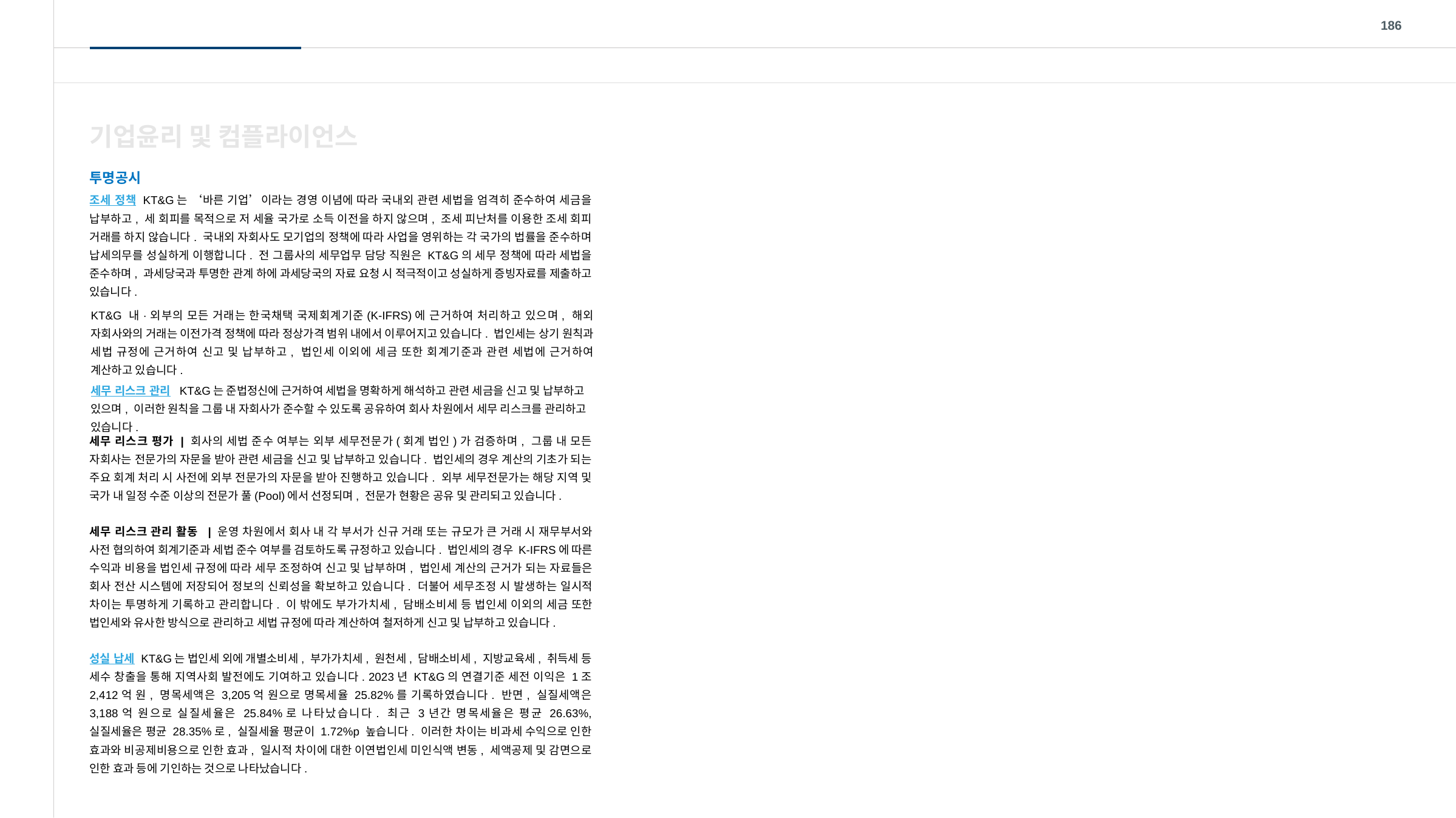

186
기업윤리 및 컴플라이언스
투명공시
조세 정책 KT&G는 ‘바른 기업’이라는 경영 이념에 따라 국내외 관련 세법을 엄격히 준수하여 세금을 납부하고, 세 회피를 목적으로 저 세율 국가로 소득 이전을 하지 않으며, 조세 피난처를 이용한 조세 회피 거래를 하지 않습니다. 국내외 자회사도 모기업의 정책에 따라 사업을 영위하는 각 국가의 법률을 준수하며 납세의무를 성실하게 이행합니다. 전 그룹사의 세무업무 담당 직원은 KT&G의 세무 정책에 따라 세법을 준수하며, 과세당국과 투명한 관계 하에 과세당국의 자료 요청 시 적극적이고 성실하게 증빙자료를 제출하고 있습니다.
KT&G 내·외부의 모든 거래는 한국채택 국제회계기준(K-IFRS)에 근거하여 처리하고 있으며, 해외 자회사와의 거래는 이전가격 정책에 따라 정상가격 범위 내에서 이루어지고 있습니다. 법인세는 상기 원칙과 세법 규정에 근거하여 신고 및 납부하고, 법인세 이외에 세금 또한 회계기준과 관련 세법에 근거하여 계산하고 있습니다.
세무 리스크 관리  KT&G는 준법정신에 근거하여 세법을 명확하게 해석하고 관련 세금을 신고 및 납부하고 있으며, 이러한 원칙을 그룹 내 자회사가 준수할 수 있도록 공유하여 회사 차원에서 세무 리스크를 관리하고 있습니다.
세무 리스크 평가 | 회사의 세법 준수 여부는 외부 세무전문가(회계 법인)가 검증하며, 그룹 내 모든 자회사는 전문가의 자문을 받아 관련 세금을 신고 및 납부하고 있습니다. 법인세의 경우 계산의 기초가 되는 주요 회계 처리 시 사전에 외부 전문가의 자문을 받아 진행하고 있습니다. 외부 세무전문가는 해당 지역 및 국가 내 일정 수준 이상의 전문가 풀(Pool)에서 선정되며, 전문가 현황은 공유 및 관리되고 있습니다.

세무 리스크 관리 활동  | 운영 차원에서 회사 내 각 부서가 신규 거래 또는 규모가 큰 거래 시 재무부서와 사전 협의하여 회계기준과 세법 준수 여부를 검토하도록 규정하고 있습니다. 법인세의 경우 K-IFRS에 따른 수익과 비용을 법인세 규정에 따라 세무 조정하여 신고 및 납부하며, 법인세 계산의 근거가 되는 자료들은 회사 전산 시스템에 저장되어 정보의 신뢰성을 확보하고 있습니다. 더불어 세무조정 시 발생하는 일시적 차이는 투명하게 기록하고 관리합니다. 이 밖에도 부가가치세, 담배소비세 등 법인세 이외의 세금 또한 법인세와 유사한 방식으로 관리하고 세법 규정에 따라 계산하여 철저하게 신고 및 납부하고 있습니다.

성실 납세 KT&G는 법인세 외에 개별소비세, 부가가치세, 원천세, 담배소비세, 지방교육세, 취득세 등 세수 창출을 통해 지역사회 발전에도 기여하고 있습니다. 2023년 KT&G의 연결기준 세전 이익은 1조 2,412억 원, 명목세액은 3,205억 원으로 명목세율 25.82%를 기록하였습니다. 반면, 실질세액은 3,188억 원으로 실질세율은 25.84%로 나타났습니다. 최근 3년간 명목세율은 평균 26.63%, 실질세율은 평균 28.35%로, 실질세율 평균이 1.72%p 높습니다. 이러한 차이는 비과세 수익으로 인한 효과와 비공제비용으로 인한 효과, 일시적 차이에 대한 이연법인세 미인식액 변동, 세액공제 및 감면으로 인한 효과 등에 기인하는 것으로 나타났습니다.